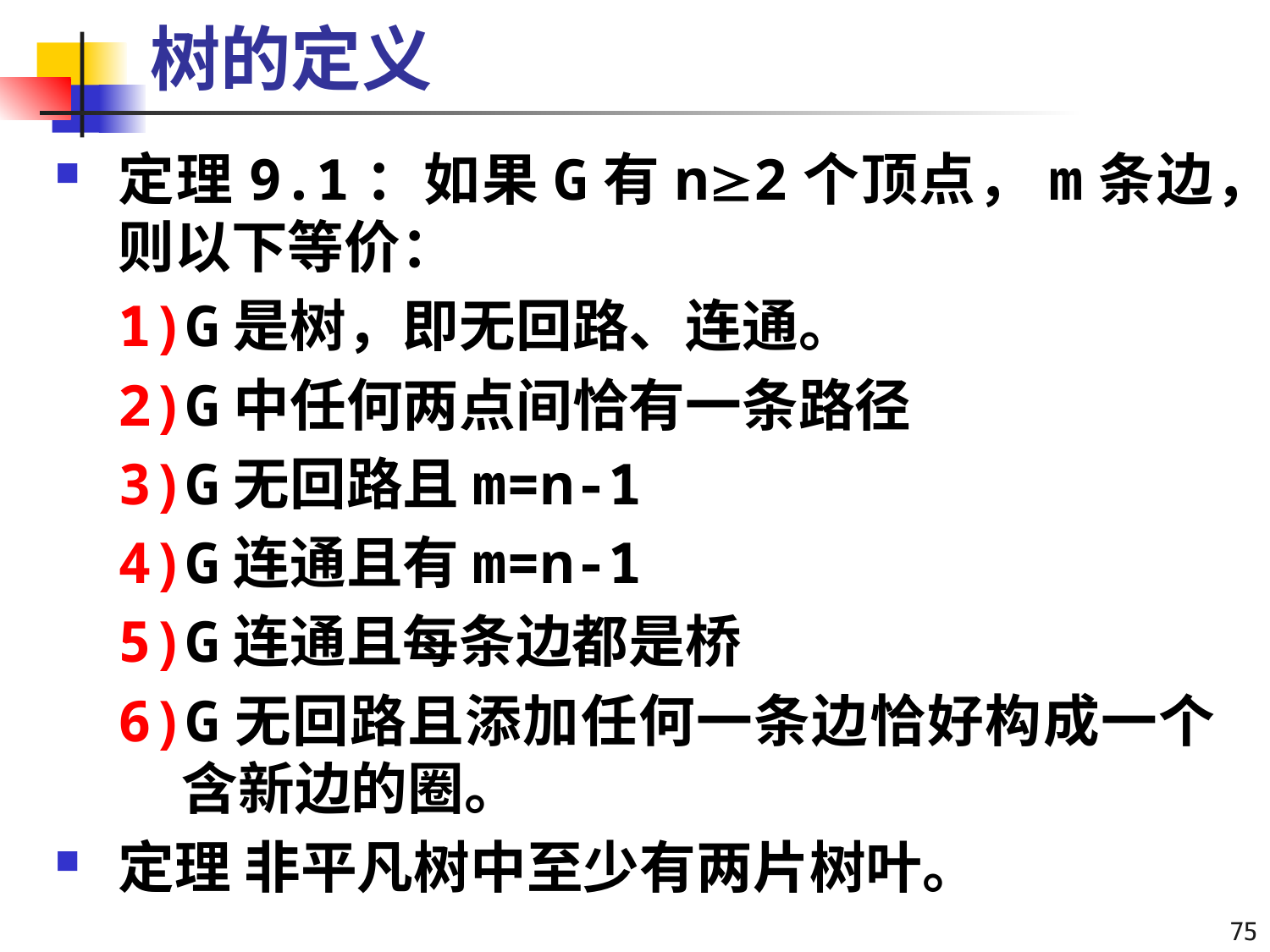

# 树的定义
定理9.1：如果G有n≥2个顶点，m条边，则以下等价：
G是树，即无回路、连通。
G中任何两点间恰有一条路径
G无回路且m=n-1
G连通且有m=n-1
G连通且每条边都是桥
G无回路且添加任何一条边恰好构成一个含新边的圈。
定理 非平凡树中至少有两片树叶。
75